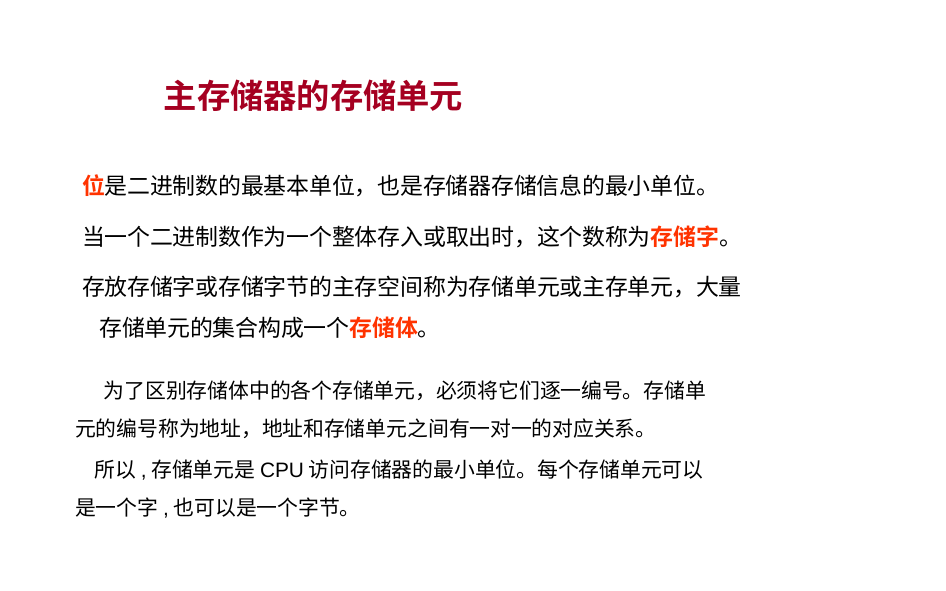

主存储器的存储单元
位是二进制数的最基本单位，也是存储器存储信息的最小单位。
当一个二进制数作为一个整体存入或取出时，这个数称为存储字。
存放存储字或存储字节的主存空间称为存储单元或主存单元，大量存储单元的集合构成一个存储体。
     为了区别存储体中的各个存储单元，必须将它们逐一编号。存储单元的编号称为地址，地址和存储单元之间有一对一的对应关系。
   所以,存储单元是CPU访问存储器的最小单位。每个存储单元可以是一个字,也可以是一个字节。